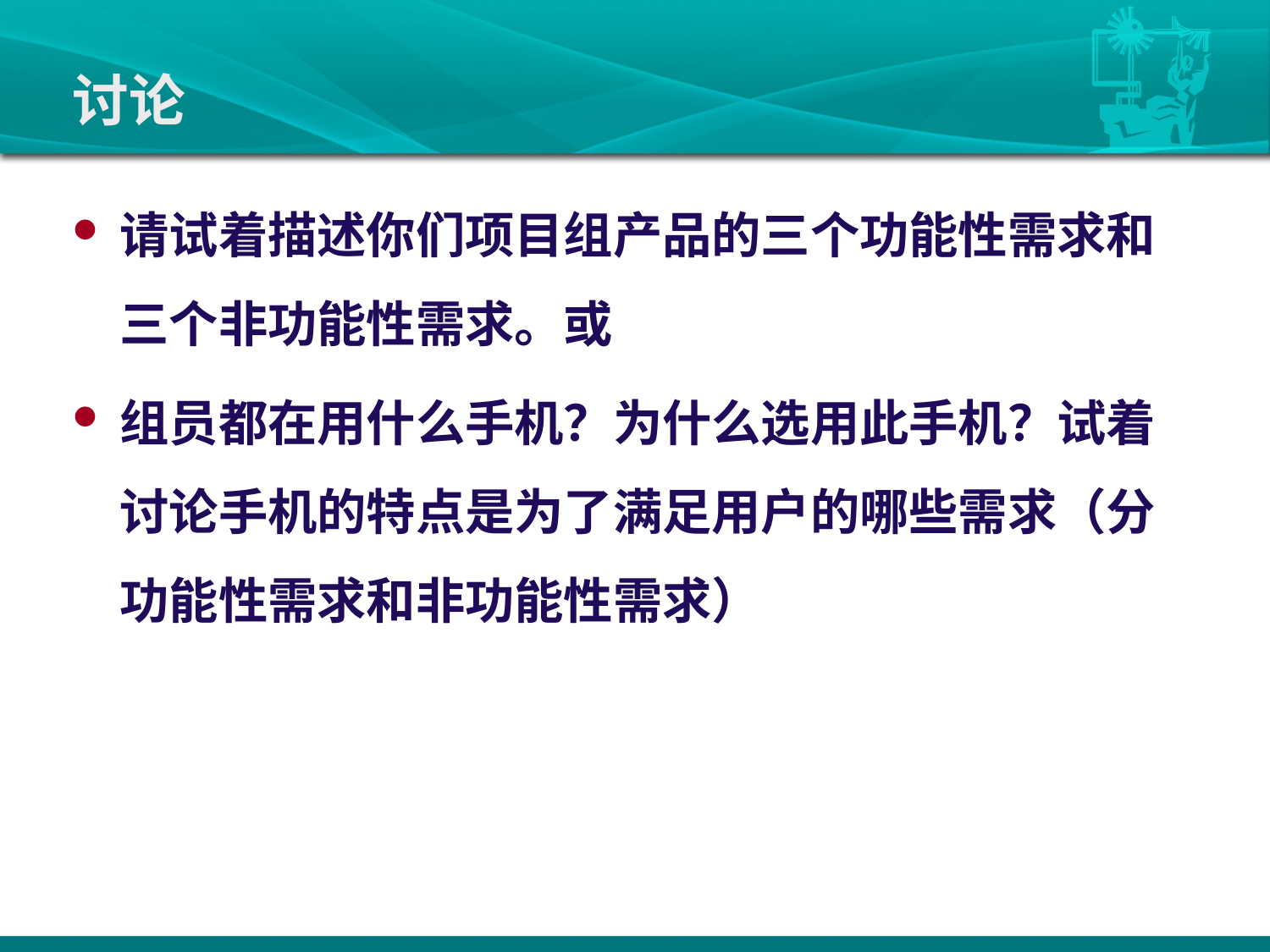

# 讨论
请试着描述你们项目组产品的三个功能性需求和三个非功能性需求。或
组员都在用什么手机？为什么选用此手机？试着讨论手机的特点是为了满足用户的哪些需求（分功能性需求和非功能性需求）